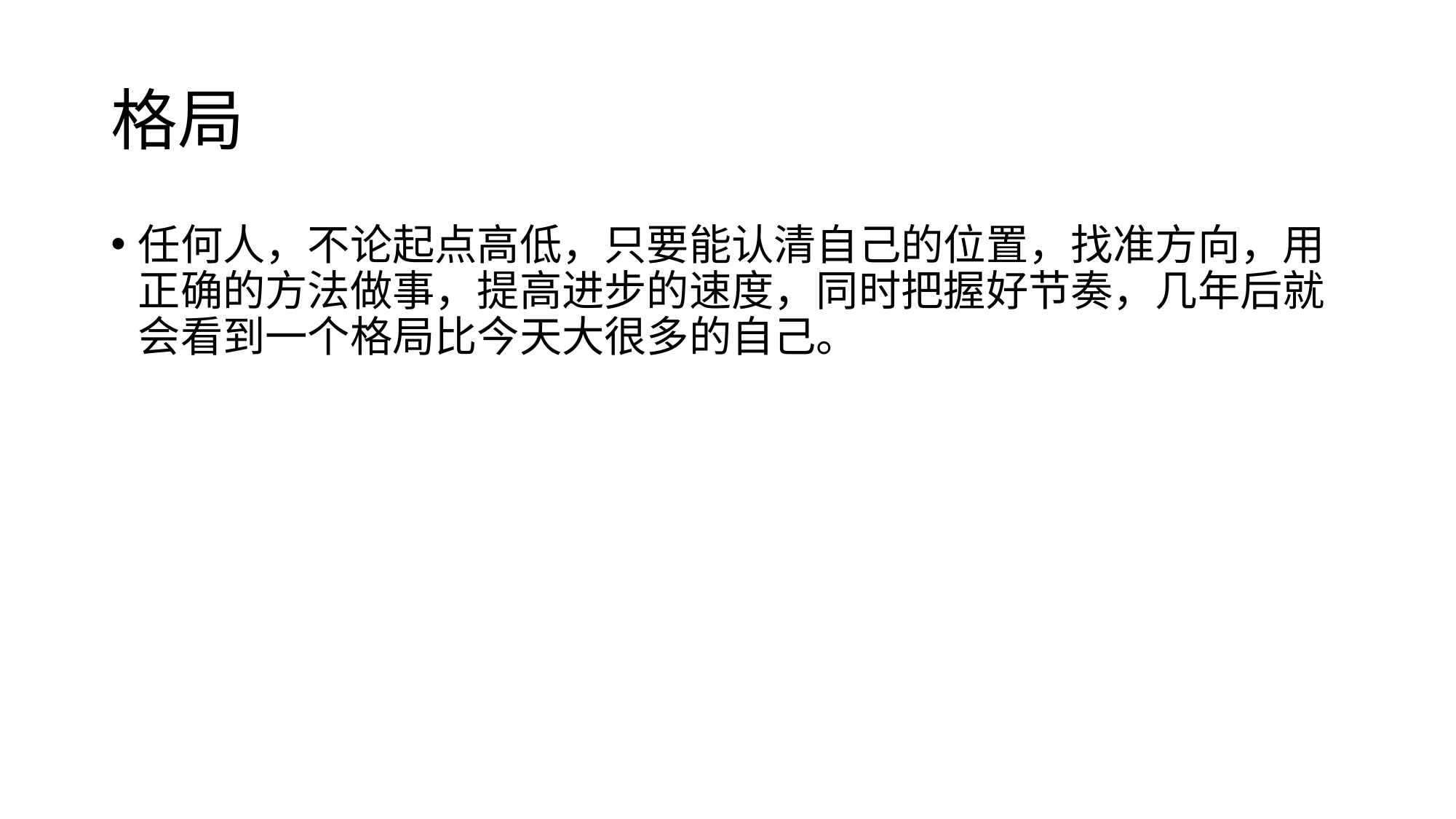

# 格局
任何人，不论起点高低，只要能认清自己的位置，找准方向，用正确的方法做事，提高进步的速度，同时把握好节奏，几年后就会看到一个格局比今天大很多的自己。